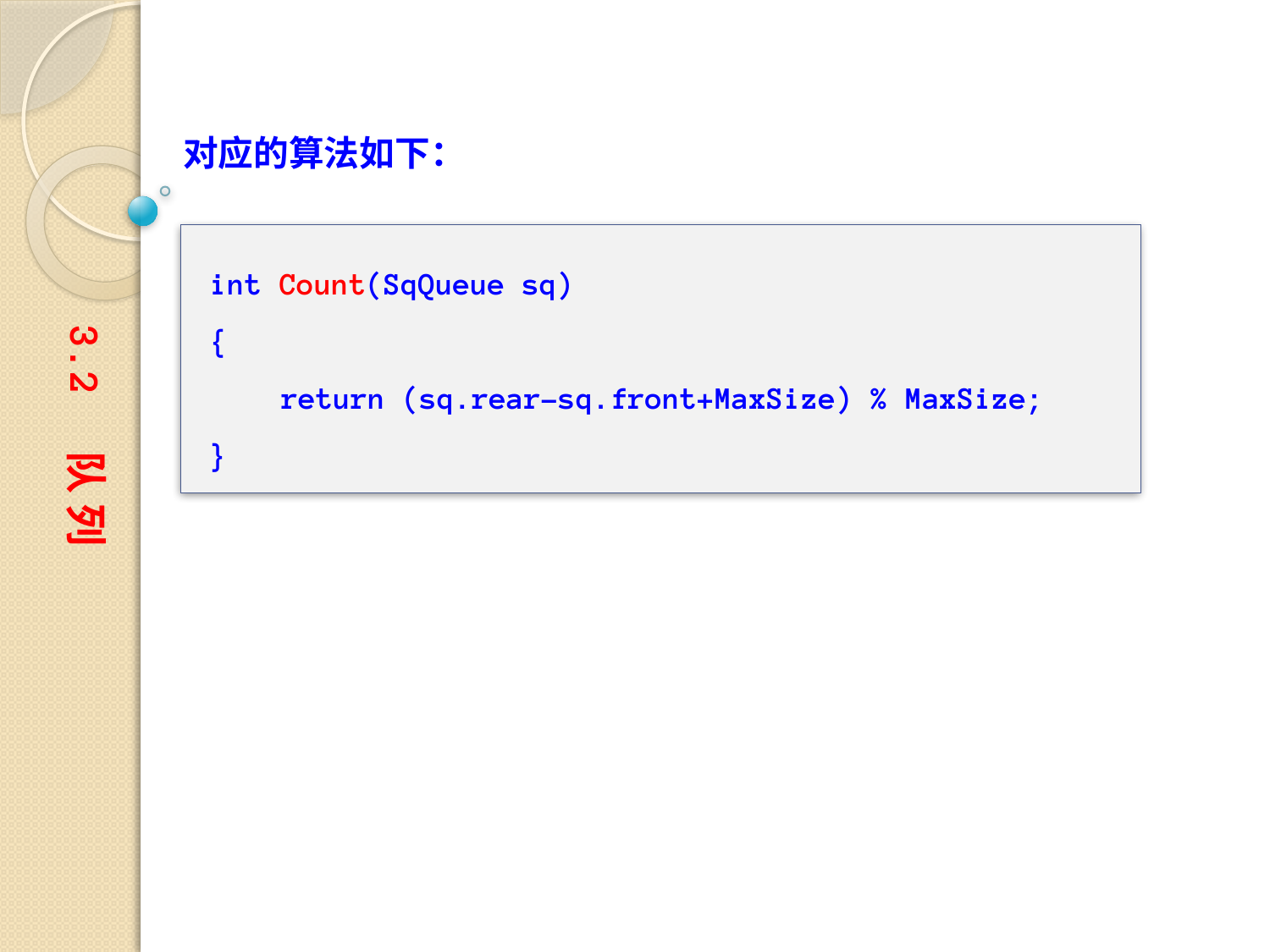

对应的算法如下：
int Count(SqQueue sq)
{
　　return (sq.rear-sq.front+MaxSize) % MaxSize;
}
3.2  队 列